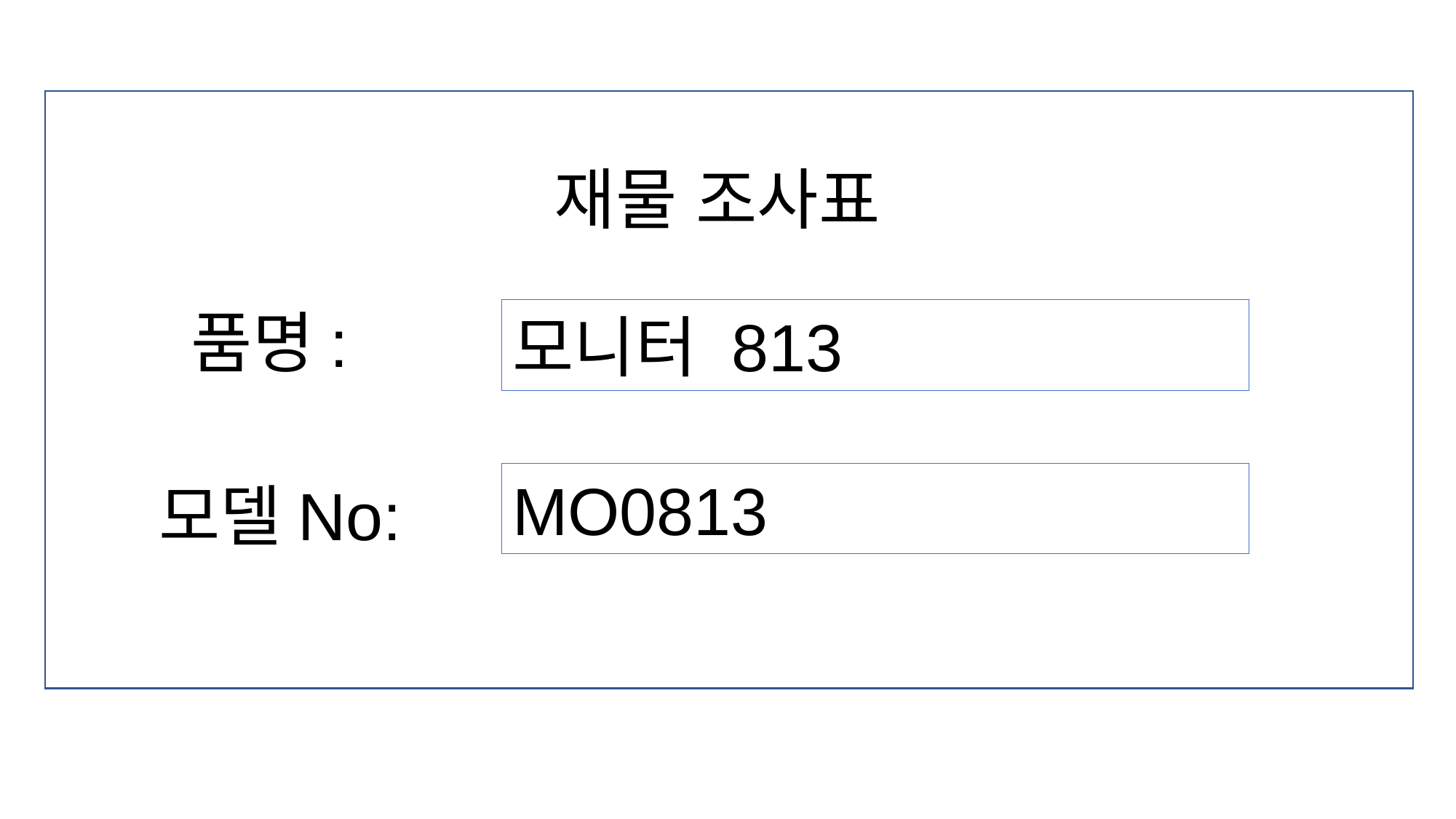

재물 조사표
품명:
모니터 813
MO0813
모델No: